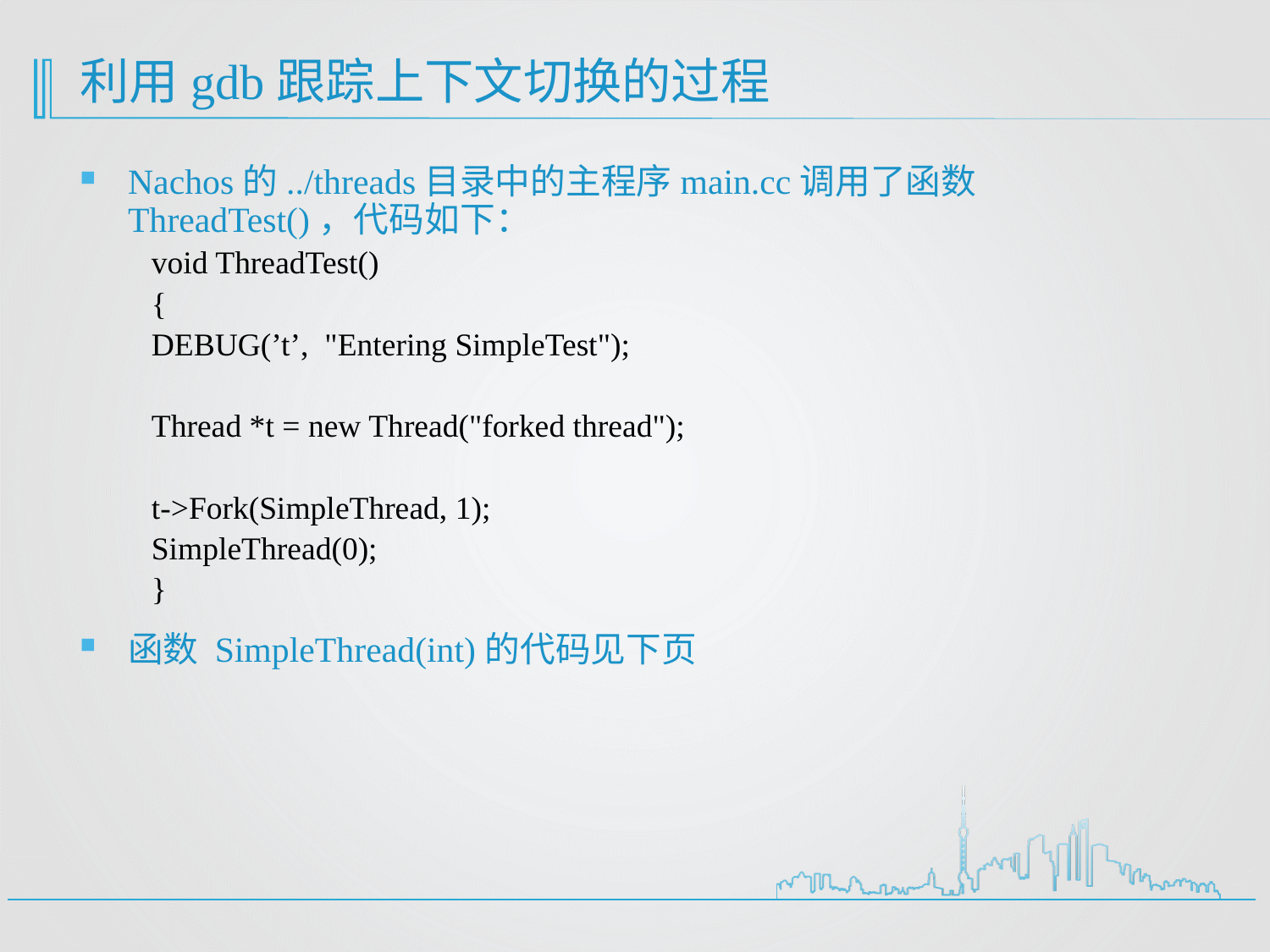

# 利用gdb跟踪上下文切换的过程
Nachos的../threads目录中的主程序main.cc调用了函数ThreadTest()，代码如下：
void ThreadTest()
{
DEBUG(’t’,  "Entering SimpleTest");

Thread *t = new Thread("forked thread");

t->Fork(SimpleThread, 1);
SimpleThread(0);
}
函数 SimpleThread(int)的代码见下页